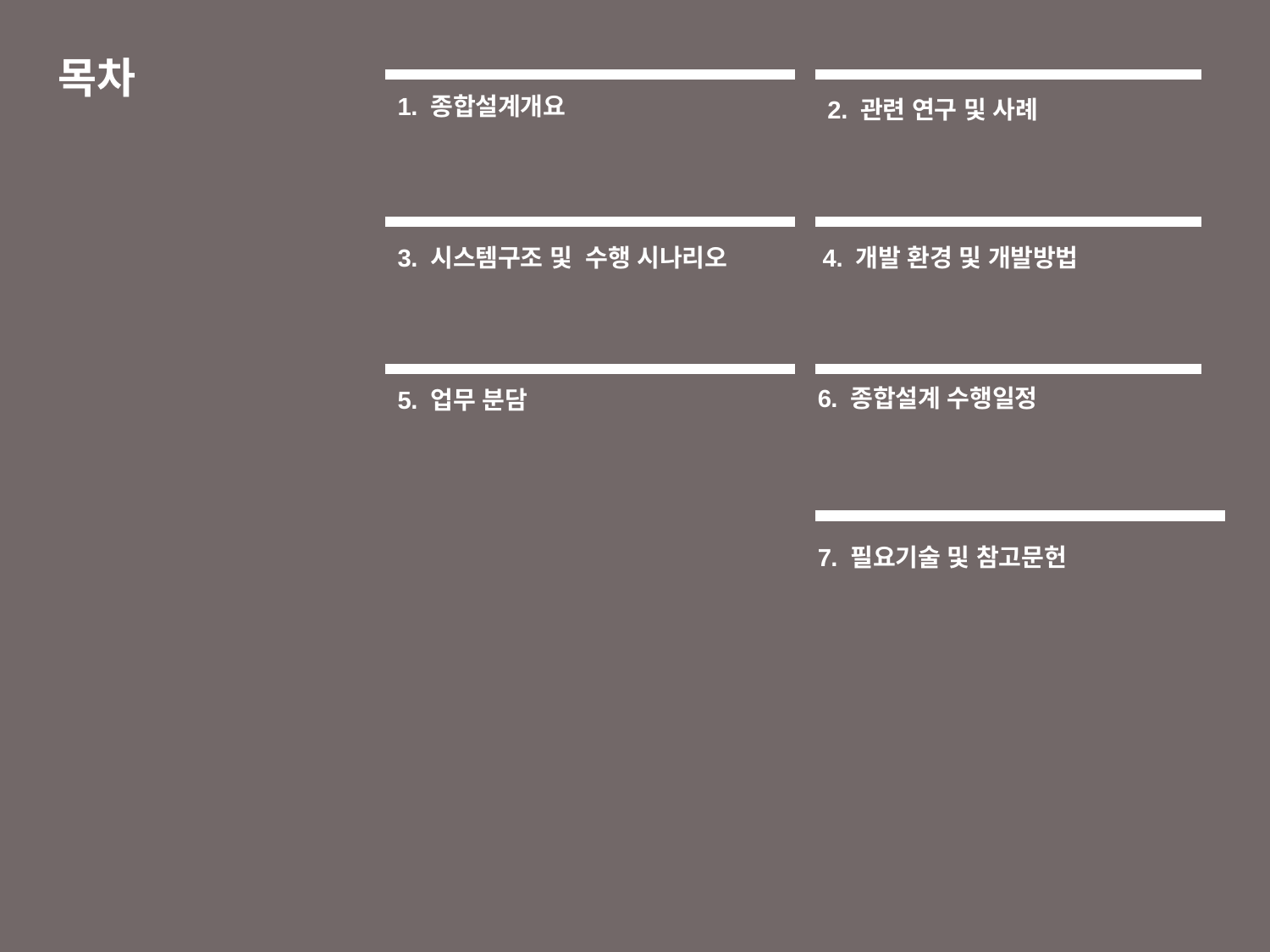

# 목차
1. 종합설계개요
2. 관련 연구 및 사례
3. 시스템구조 및  수행 시나리오
4. 개발 환경 및 개발방법
6. 종합설계 수행일정
5. 업무 분담
7. 필요기술 및 참고문헌